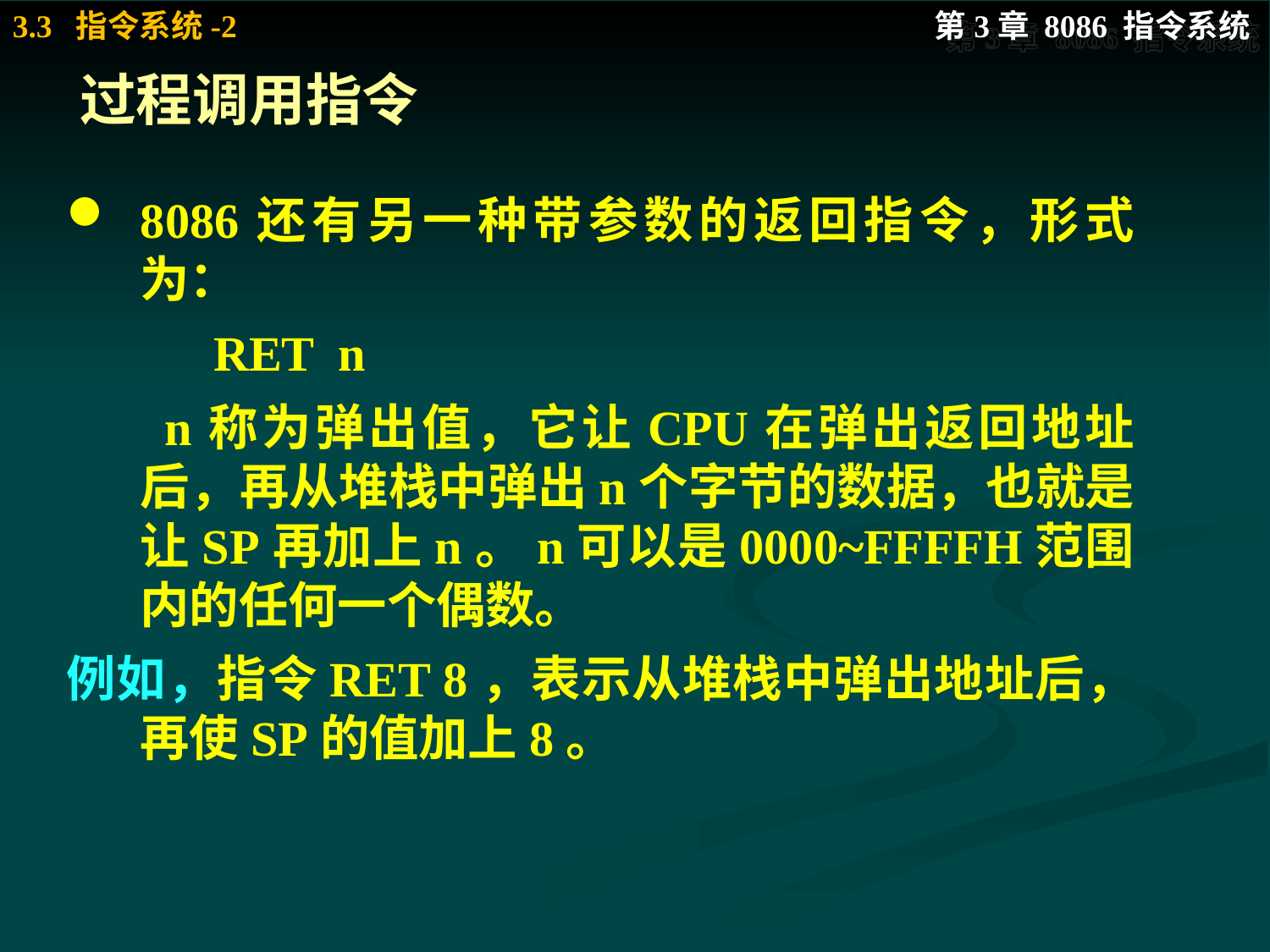

# 过程调用指令
8086还有另一种带参数的返回指令，形式为：
            RET  n
      n称为弹出值，它让CPU在弹出返回地址后，再从堆栈中弹出n个字节的数据，也就是让SP再加上n。n可以是0000~FFFFH范围内的任何一个偶数。
例如，指令RET 8，表示从堆栈中弹出地址后，再使SP的值加上8。